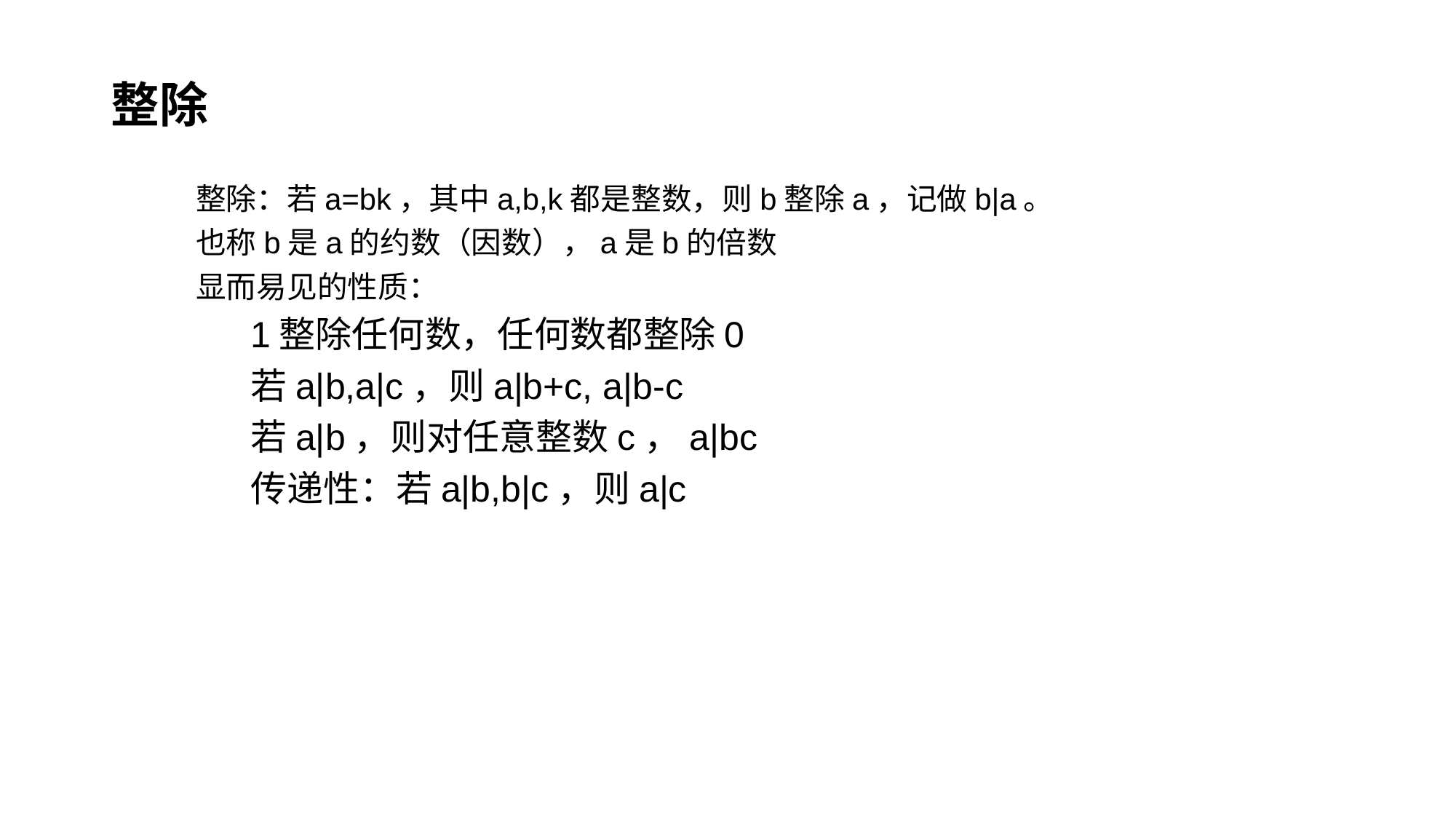

# 整除
整除：若a=bk，其中a,b,k都是整数，则b整除a，记做b|a。
也称b是a的约数（因数），a是b的倍数
显而易见的性质：
1整除任何数，任何数都整除0
若a|b,a|c，则a|b+c, a|b-c
若a|b，则对任意整数c，a|bc
传递性：若a|b,b|c，则a|c